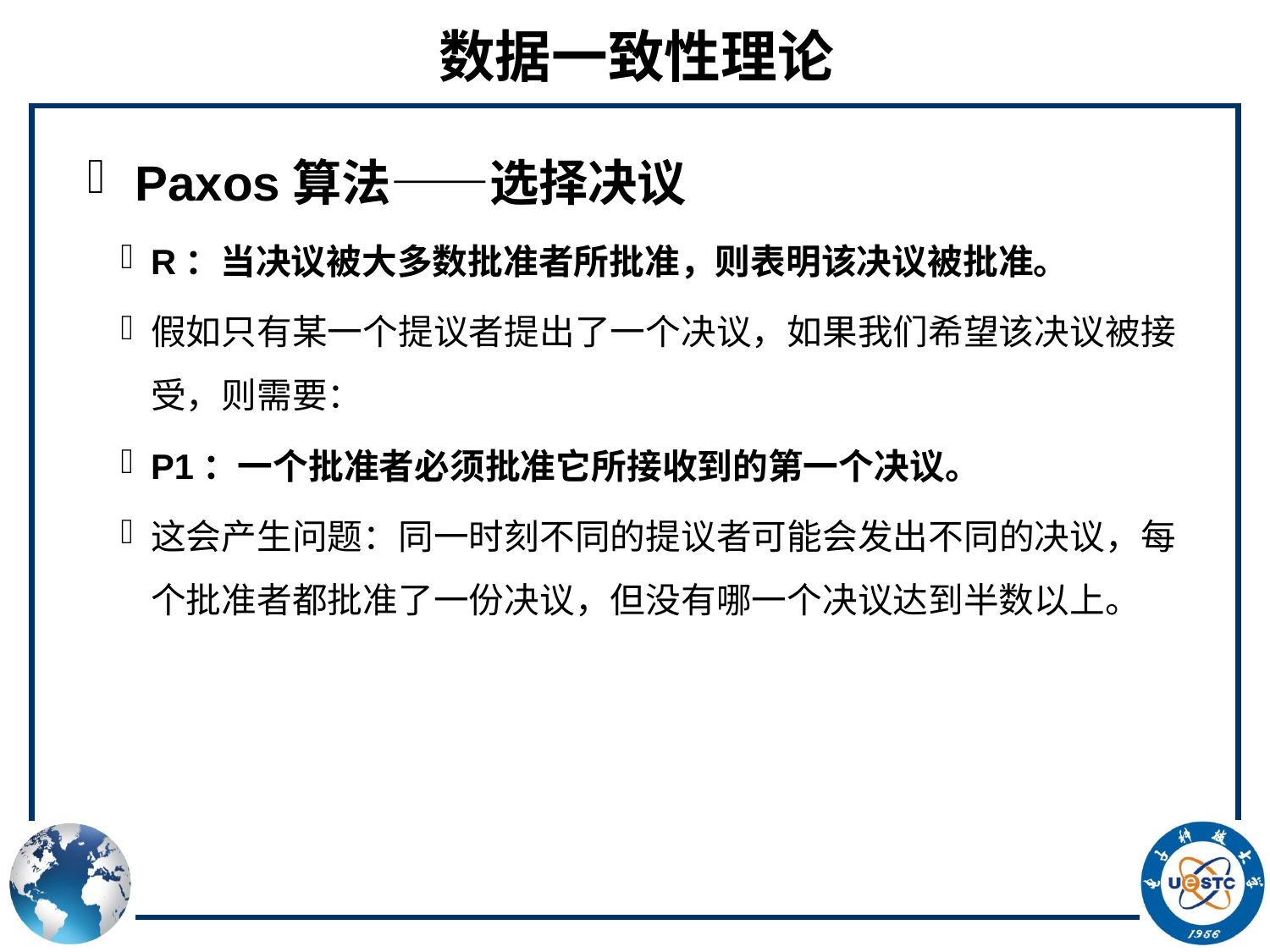

# 数据一致性理论
Paxos算法——选择决议
R：当决议被大多数批准者所批准，则表明该决议被批准。
假如只有某一个提议者提出了一个决议，如果我们希望该决议被接受，则需要：
P1：一个批准者必须批准它所接收到的第一个决议。
这会产生问题：同一时刻不同的提议者可能会发出不同的决议，每个批准者都批准了一份决议，但没有哪一个决议达到半数以上。